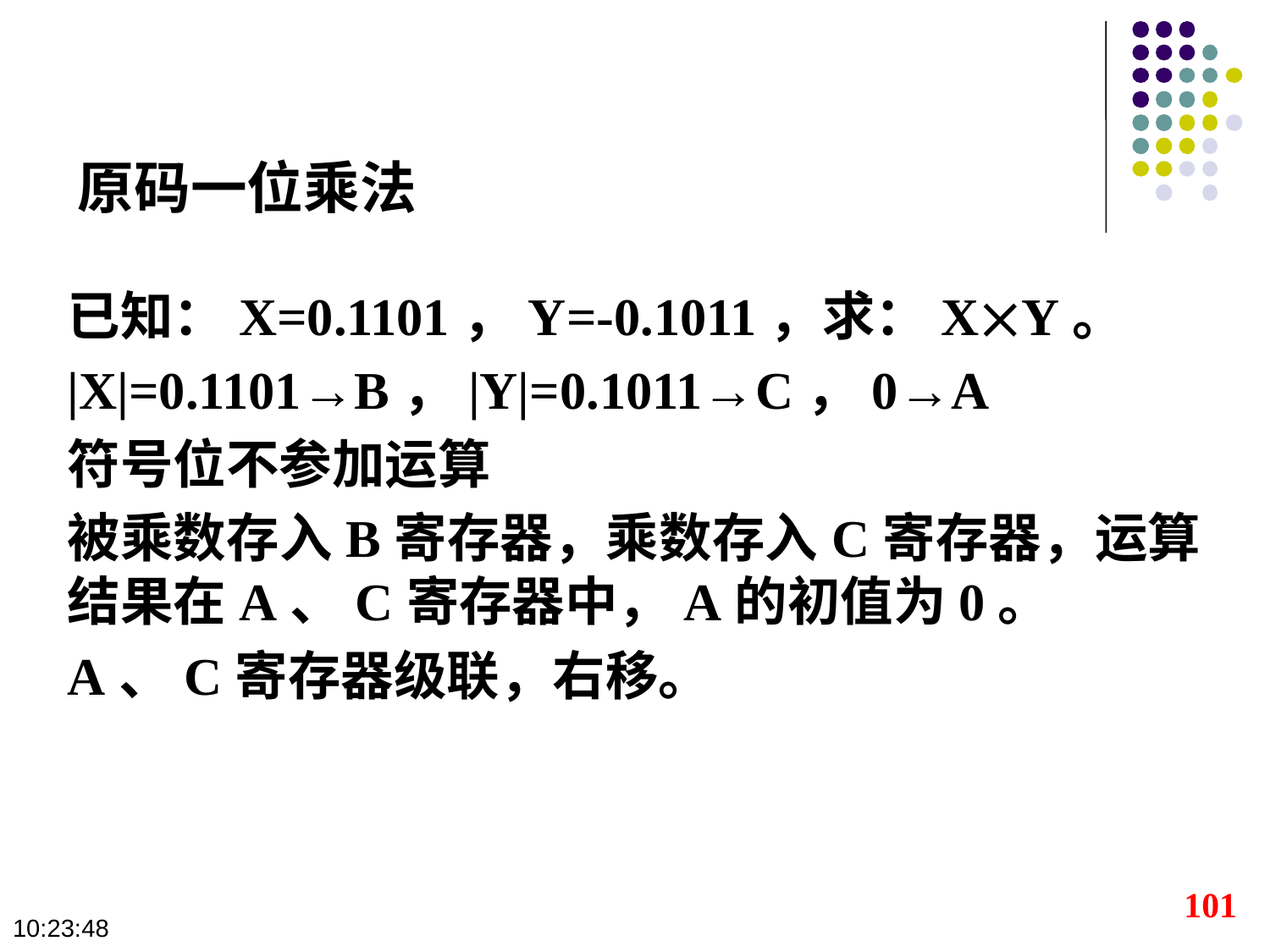

原码一位乘法
已知：X=0.1101，Y=-0.1011，求：X×Y。
|X|=0.1101→B，|Y|=0.1011→C，0→A
符号位不参加运算
被乘数存入B寄存器，乘数存入C寄存器，运算结果在A、C寄存器中，A的初值为0。
A、C寄存器级联，右移。
101
10:23:48